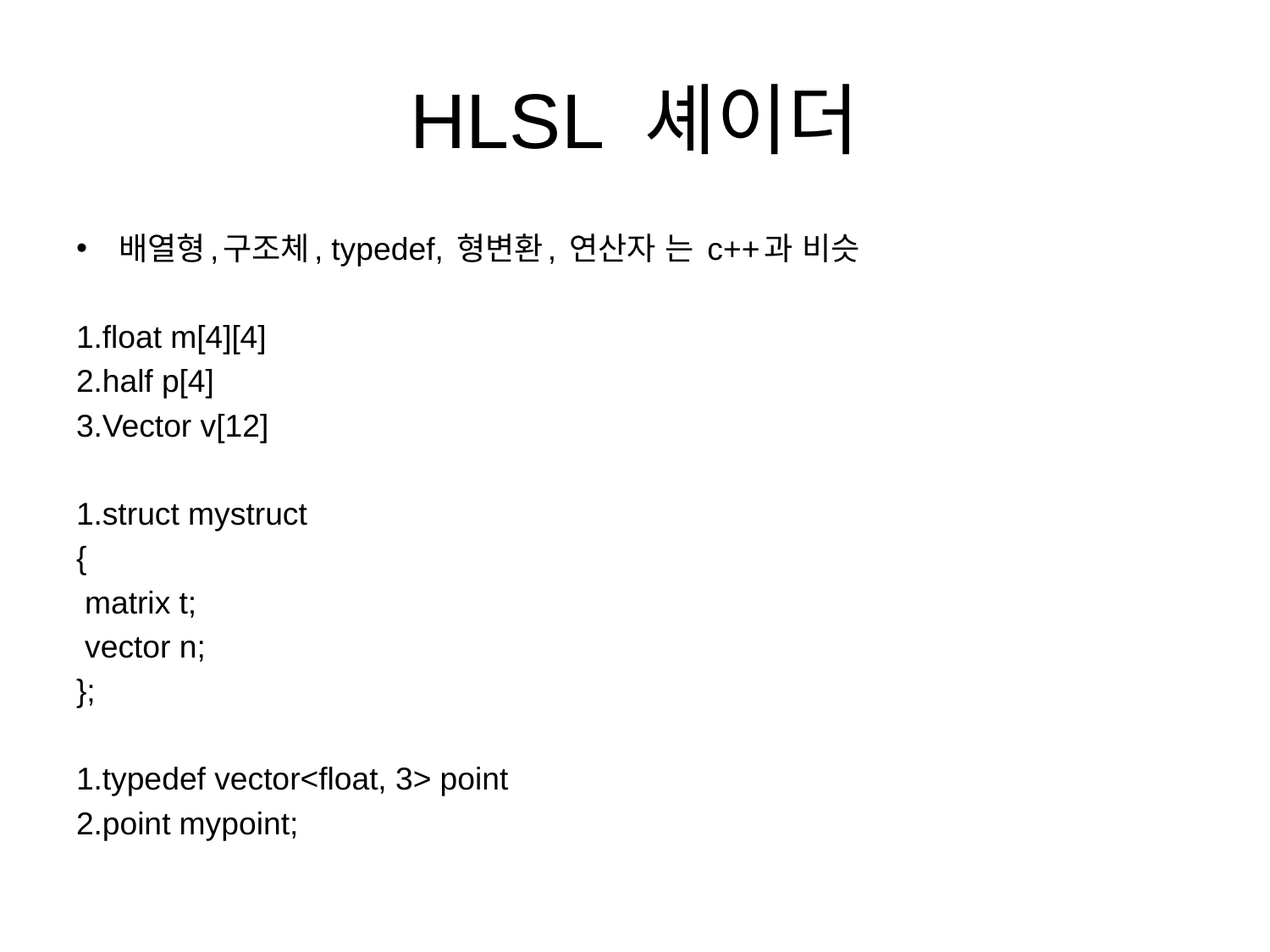

# HLSL 셰이더
배열형,구조체, typedef, 형변환, 연산자 는 c++과 비슷

1.float m[4][4]
2.half p[4]
3.Vector v[12]

1.struct mystruct
{
 matrix t;
 vector n;
};

1.typedef vector<float, 3> point
2.point mypoint;